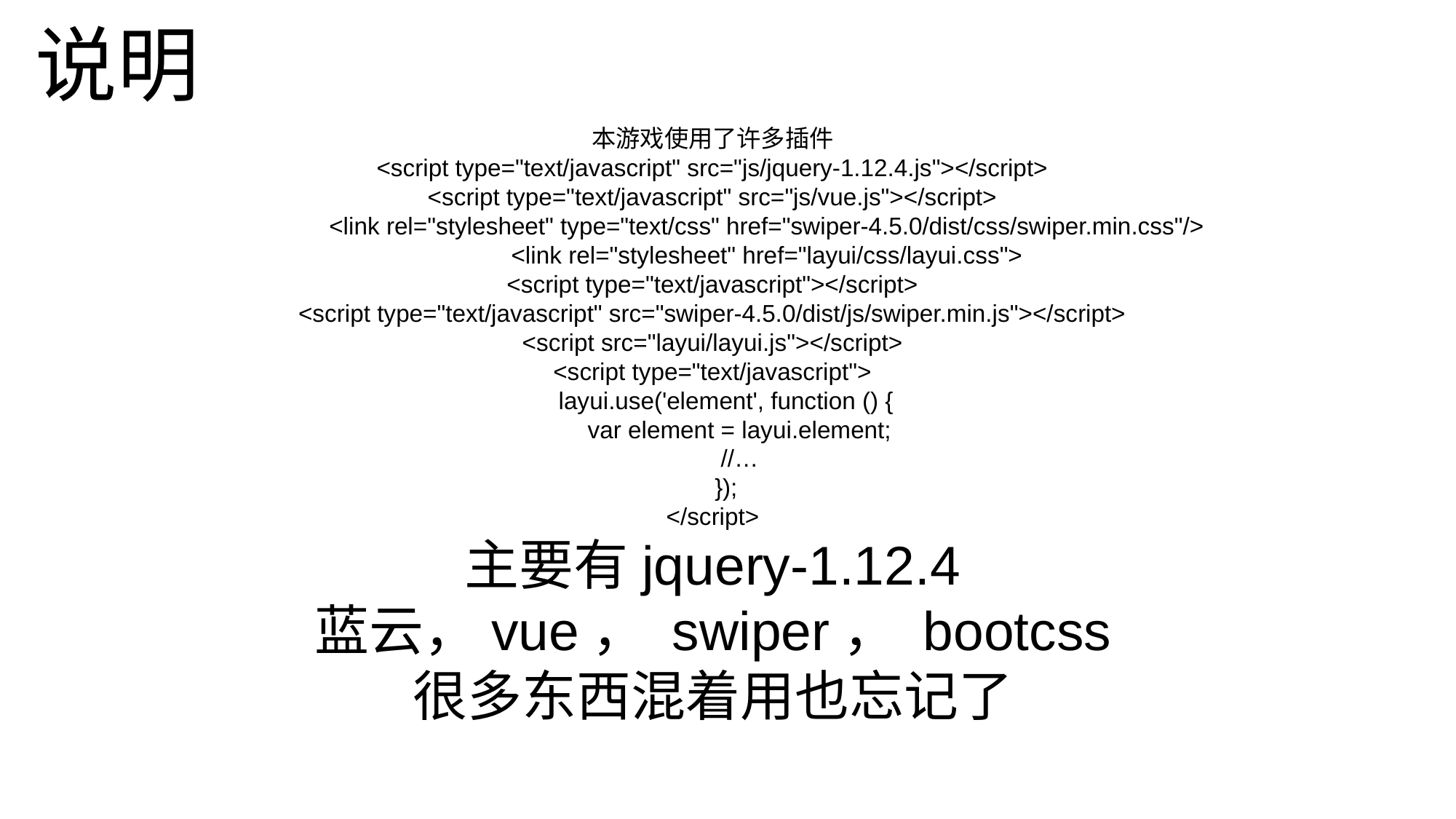

说明
本游戏使用了许多插件
<script type="text/javascript" src="js/jquery-1.12.4.js"></script>
<script type="text/javascript" src="js/vue.js"></script>
	<link rel="stylesheet" type="text/css" href="swiper-4.5.0/dist/css/swiper.min.css"/>
	<link rel="stylesheet" href="layui/css/layui.css">
<script type="text/javascript"></script>
<script type="text/javascript" src="swiper-4.5.0/dist/js/swiper.min.js"></script>
<script src="layui/layui.js"></script>
<script type="text/javascript">
    layui.use('element', function () {
        var element = layui.element;
        //…
    });
</script>
主要有jquery-1.12.4
蓝云，vue， swiper， bootcss
很多东西混着用也忘记了